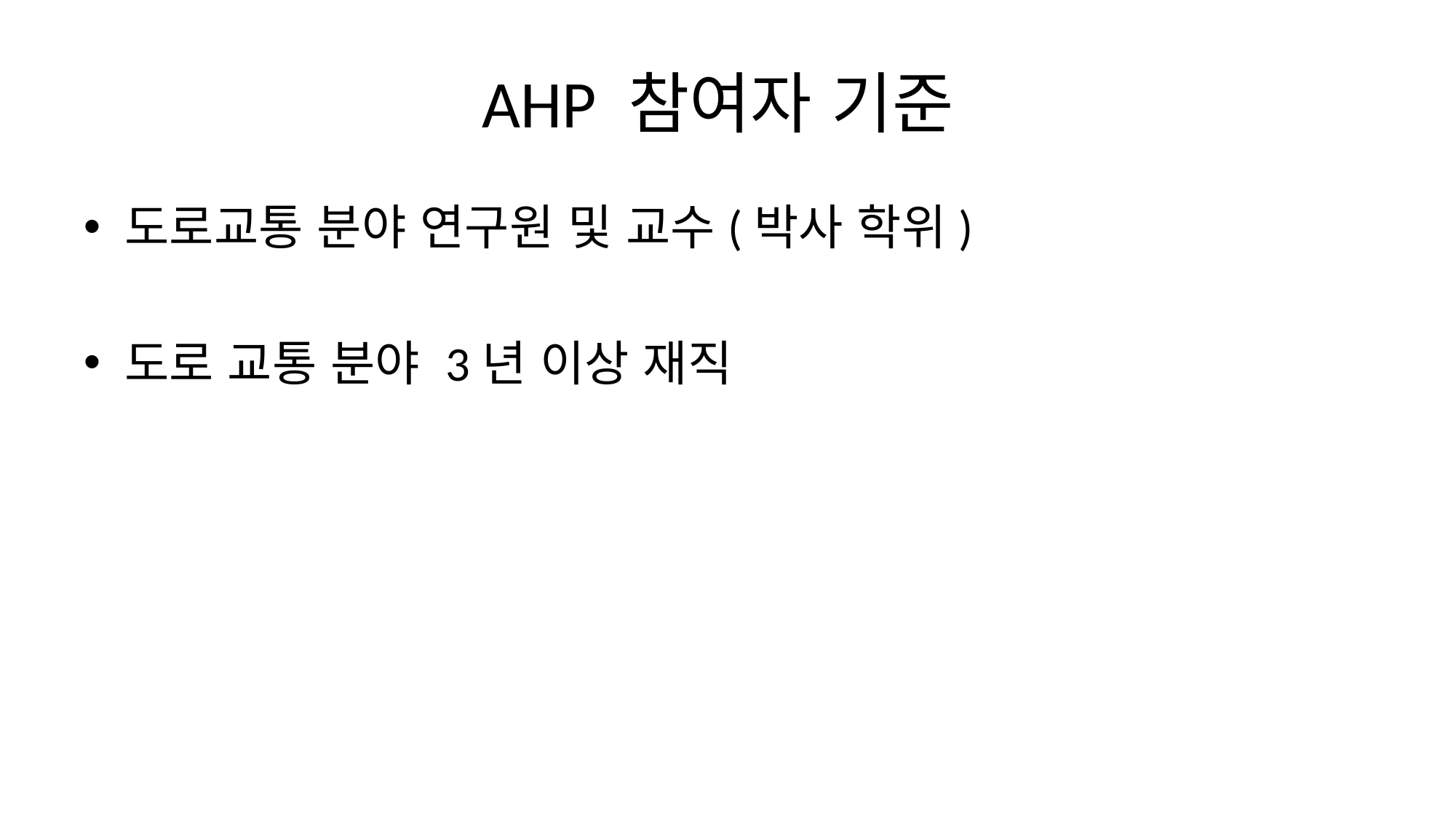

# AHP 참여자 기준
도로교통 분야 연구원 및 교수(박사 학위)

도로 교통 분야 3년 이상 재직